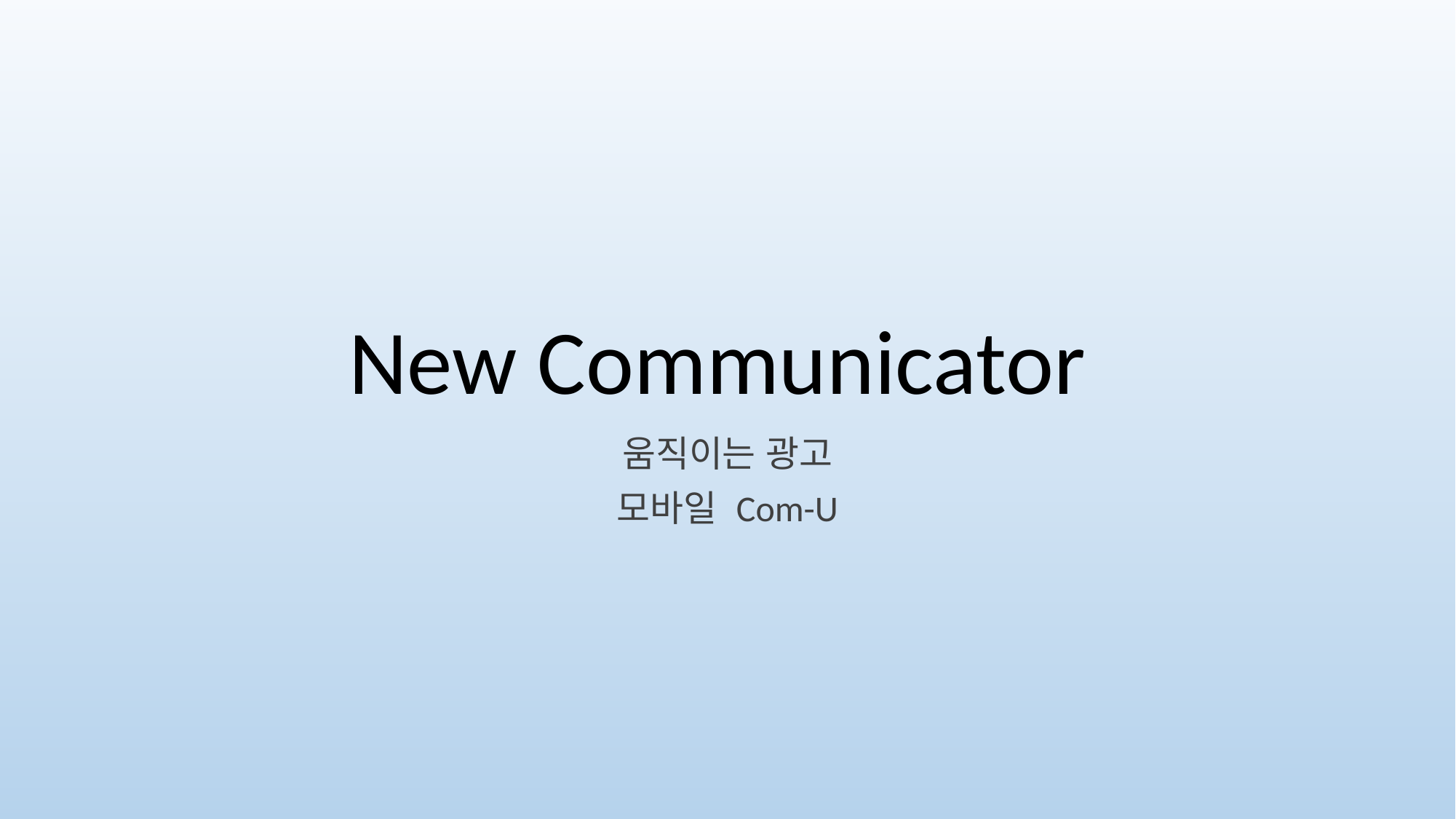

# New Communicator
움직이는 광고
모바일 Com-U